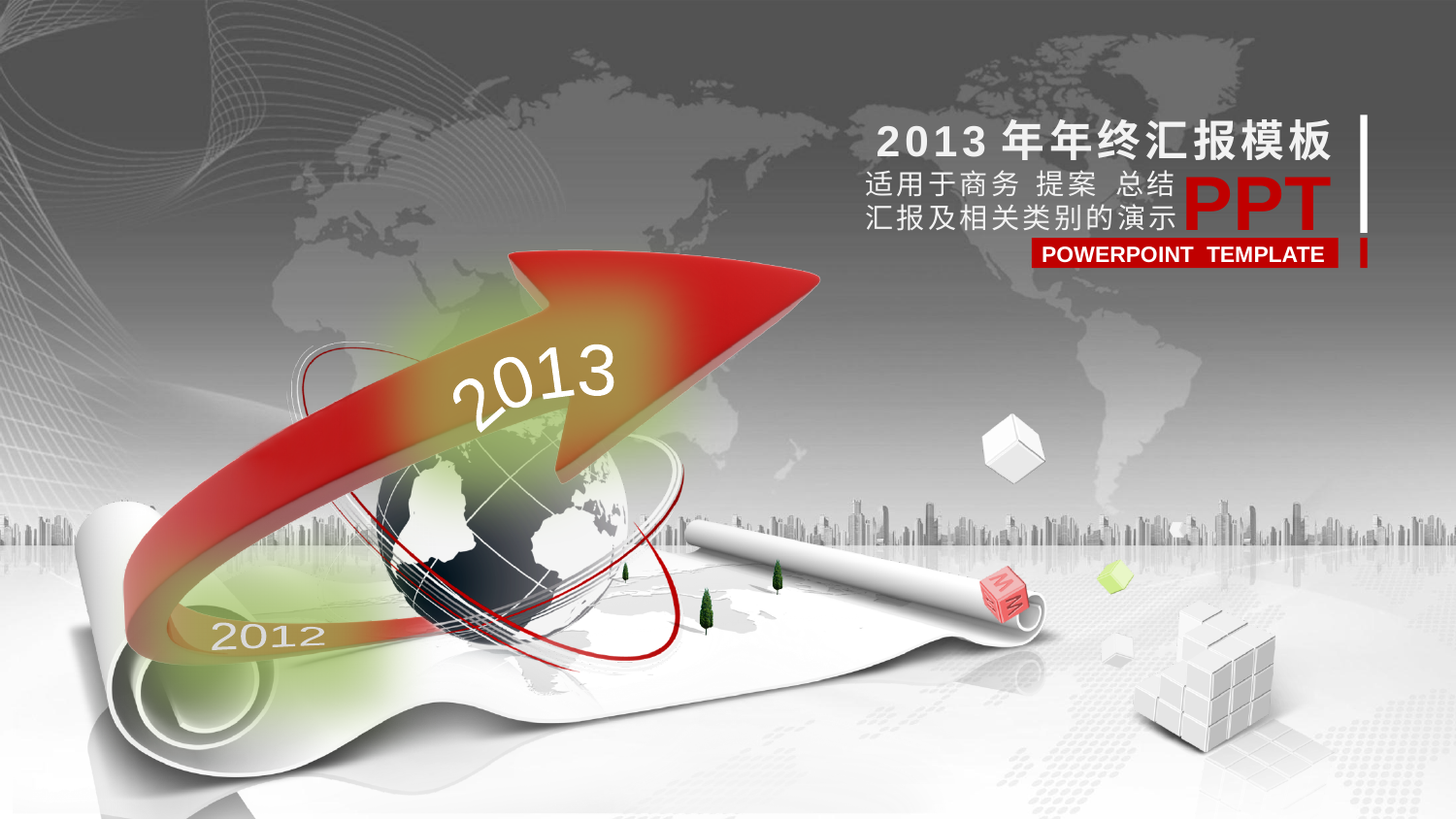

2013年年终汇报模板

PPT
适用于商务
提案
总结
汇报及相关类别的演示
POWERPOINT  TEMPLATE

2013
2012